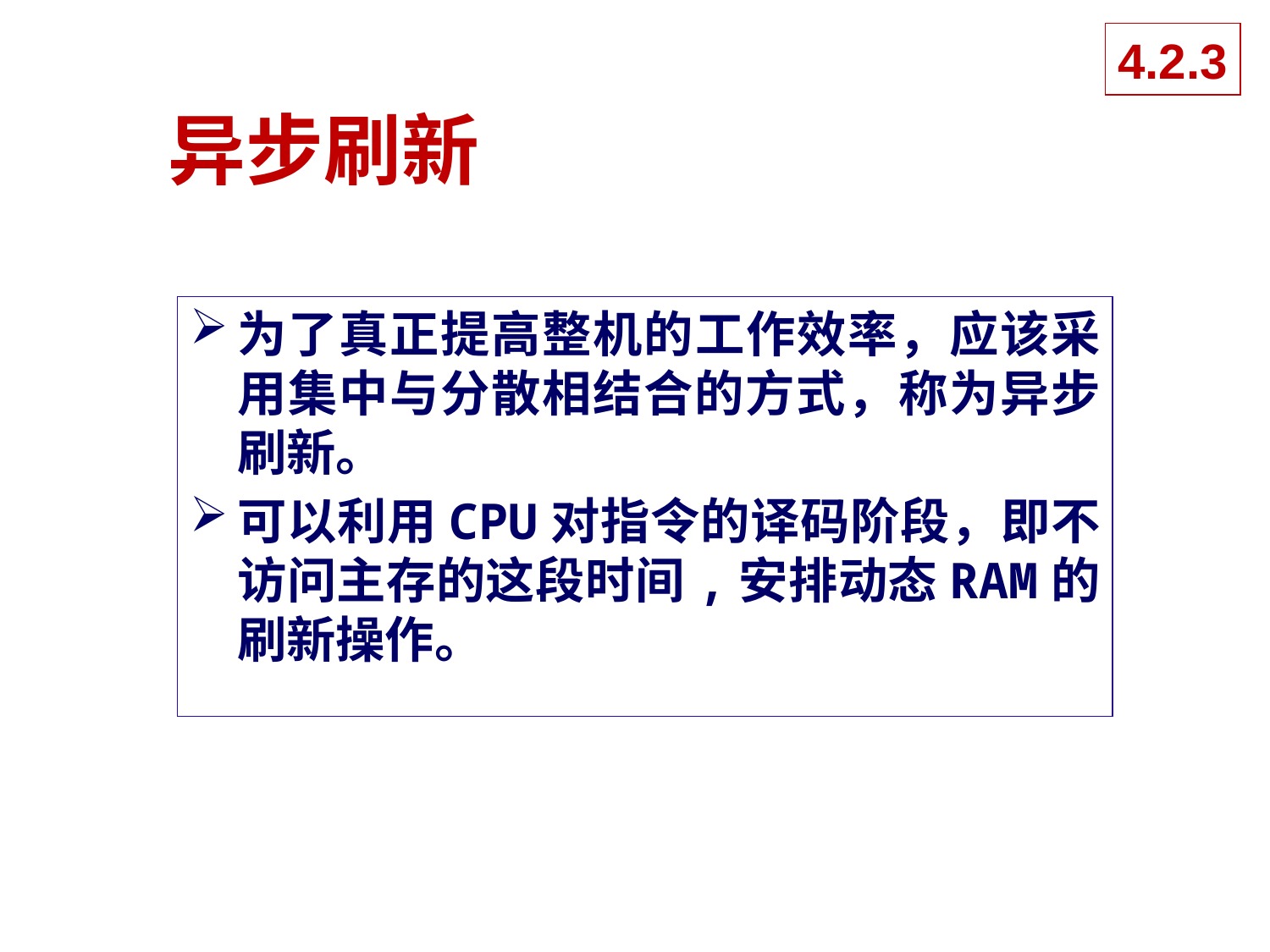

4.2.3
# 异步刷新
为了真正提高整机的工作效率，应该采用集中与分散相结合的方式，称为异步刷新。
可以利用CPU对指令的译码阶段，即不访问主存的这段时间,安排动态RAM的刷新操作。